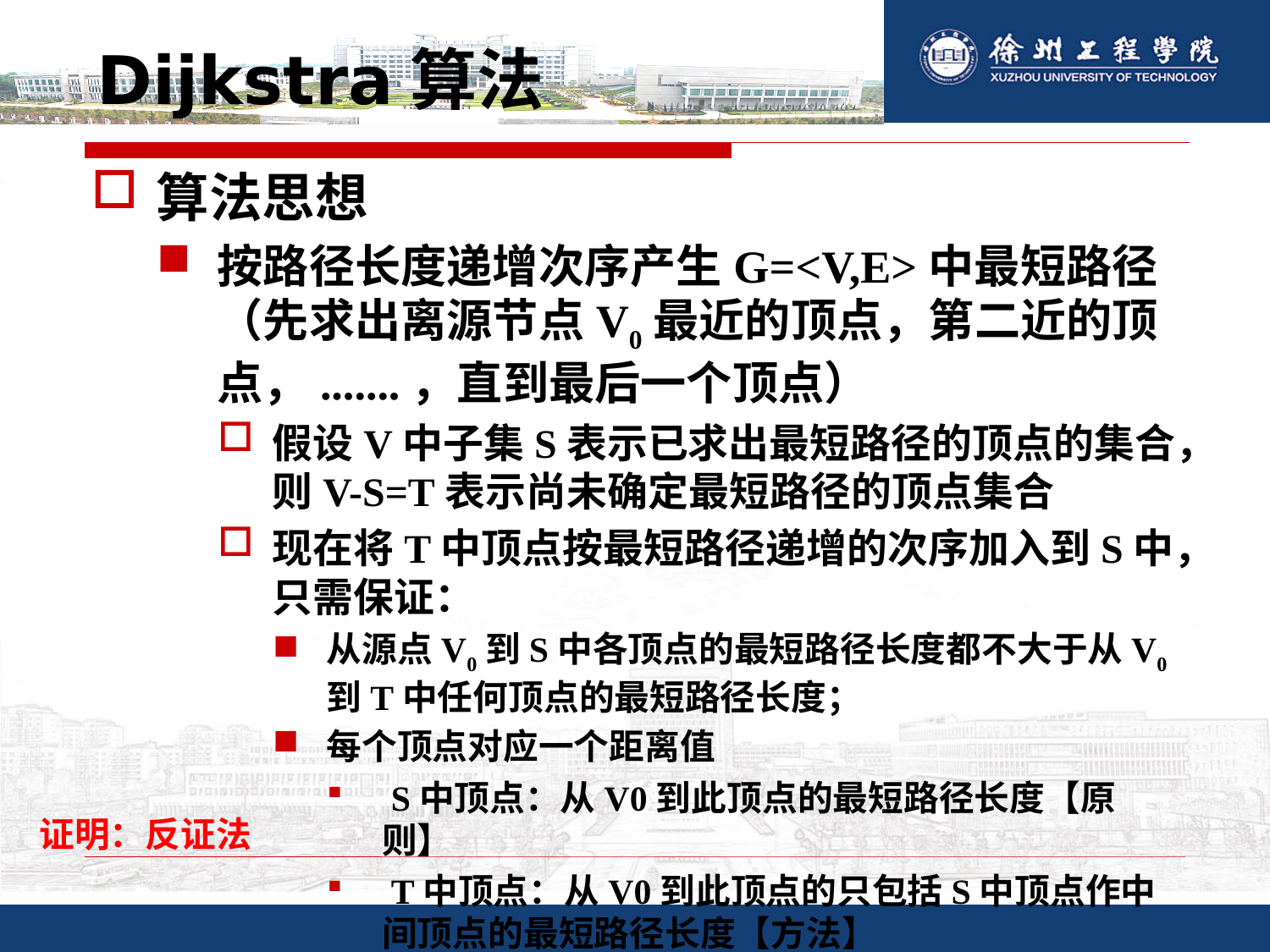

# Dijkstra算法
算法思想
按路径长度递增次序产生G=<V,E>中最短路径（先求出离源节点V0最近的顶点，第二近的顶点，.......，直到最后一个顶点）
假设V中子集S表示已求出最短路径的顶点的集合，则V-S=T表示尚未确定最短路径的顶点集合
现在将T中顶点按最短路径递增的次序加入到S中，只需保证：
从源点V0到S中各顶点的最短路径长度都不大于从V0到T中任何顶点的最短路径长度；
每个顶点对应一个距离值
 S中顶点：从V0到此顶点的最短路径长度【原则】
 T中顶点：从V0到此顶点的只包括S中顶点作中间顶点的最短路径长度【方法】
证明：反证法